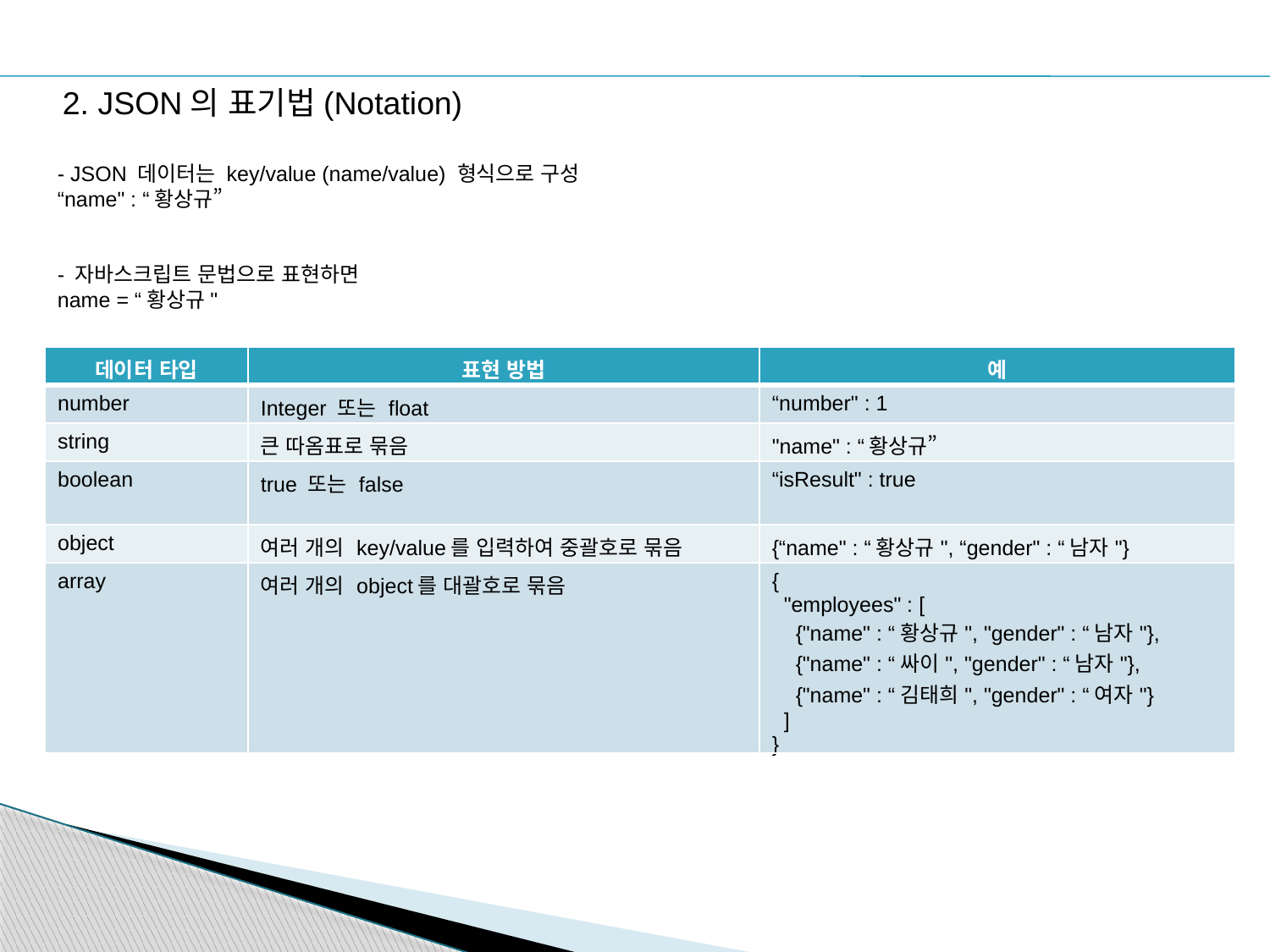

2. JSON의 표기법(Notation)
- JSON 데이터는 key/value (name/value) 형식으로 구성
“name" : “황상규”

- 자바스크립트 문법으로 표현하면
name = “황상규"

| 데이터 타입 | 표현 방법 | 예 |
| --- | --- | --- |
| number | Integer 또는 float | “number" : 1 |
| string | 큰 따옴표로 묶음 | "name" : “황상규” |
| boolean | true 또는 false | “isResult" : true |
| object | 여러 개의 key/value를 입력하여 중괄호로 묶음 | {“name" : “황상규", “gender" : “남자"} |
| array | 여러 개의 object를 대괄호로 묶음 | {   "employees" : [     {"name" : “황상규", "gender" : “남자"},     {"name" : “싸이", "gender" : “남자"},     {"name" : “김태희", "gender" : “여자"}   ] } |